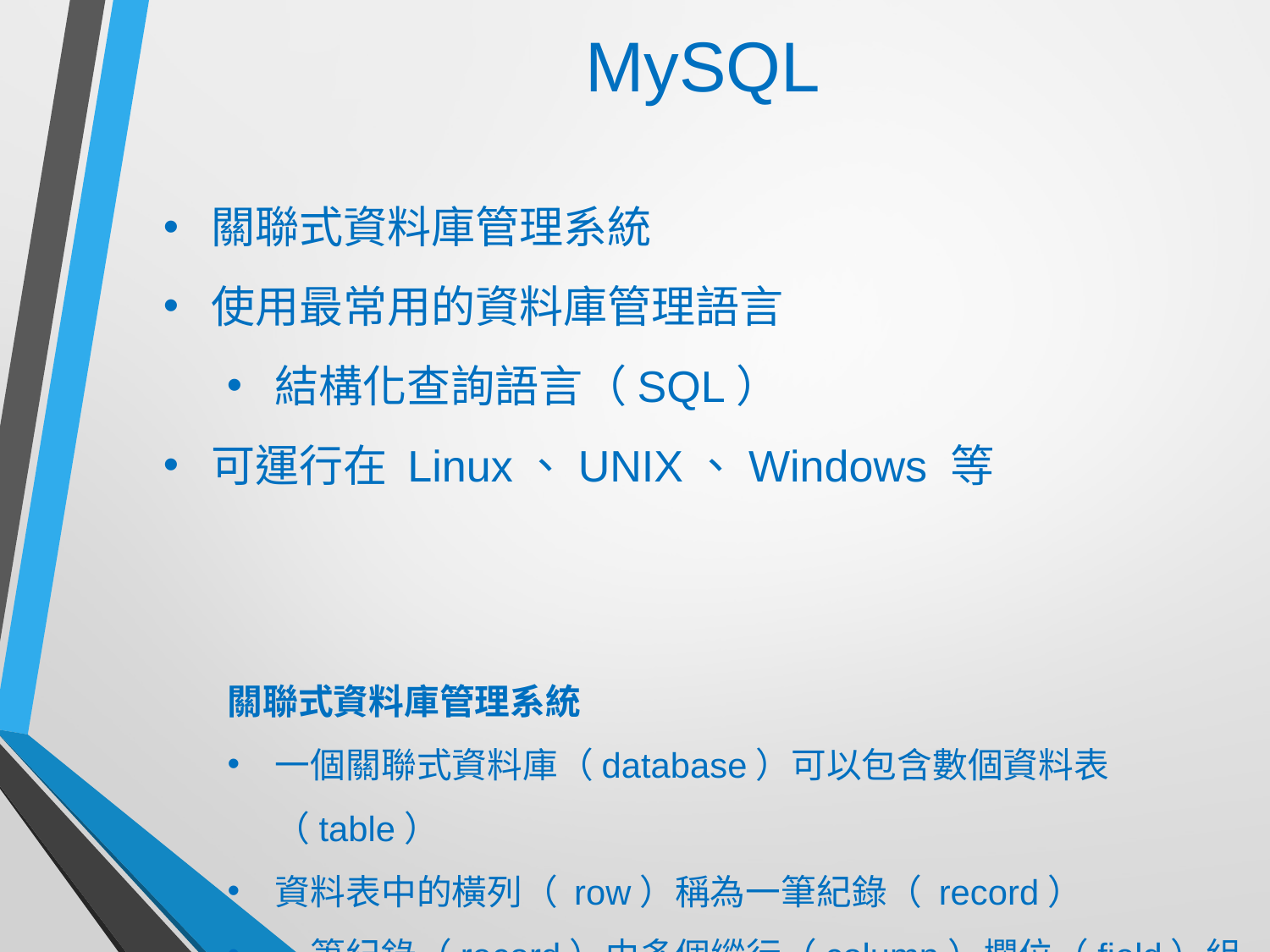

# MySQL
關聯式資料庫管理系統
使用最常用的資料庫管理語言
結構化查詢語言（SQL）
可運行在 Linux、UNIX、Windows 等
關聯式資料庫管理系統
一個關聯式資料庫（database）可以包含數個資料表（table）
資料表中的橫列（ row）稱為一筆紀錄（ record）
一筆紀錄（record）由多個縱行（column）欄位（field）組成